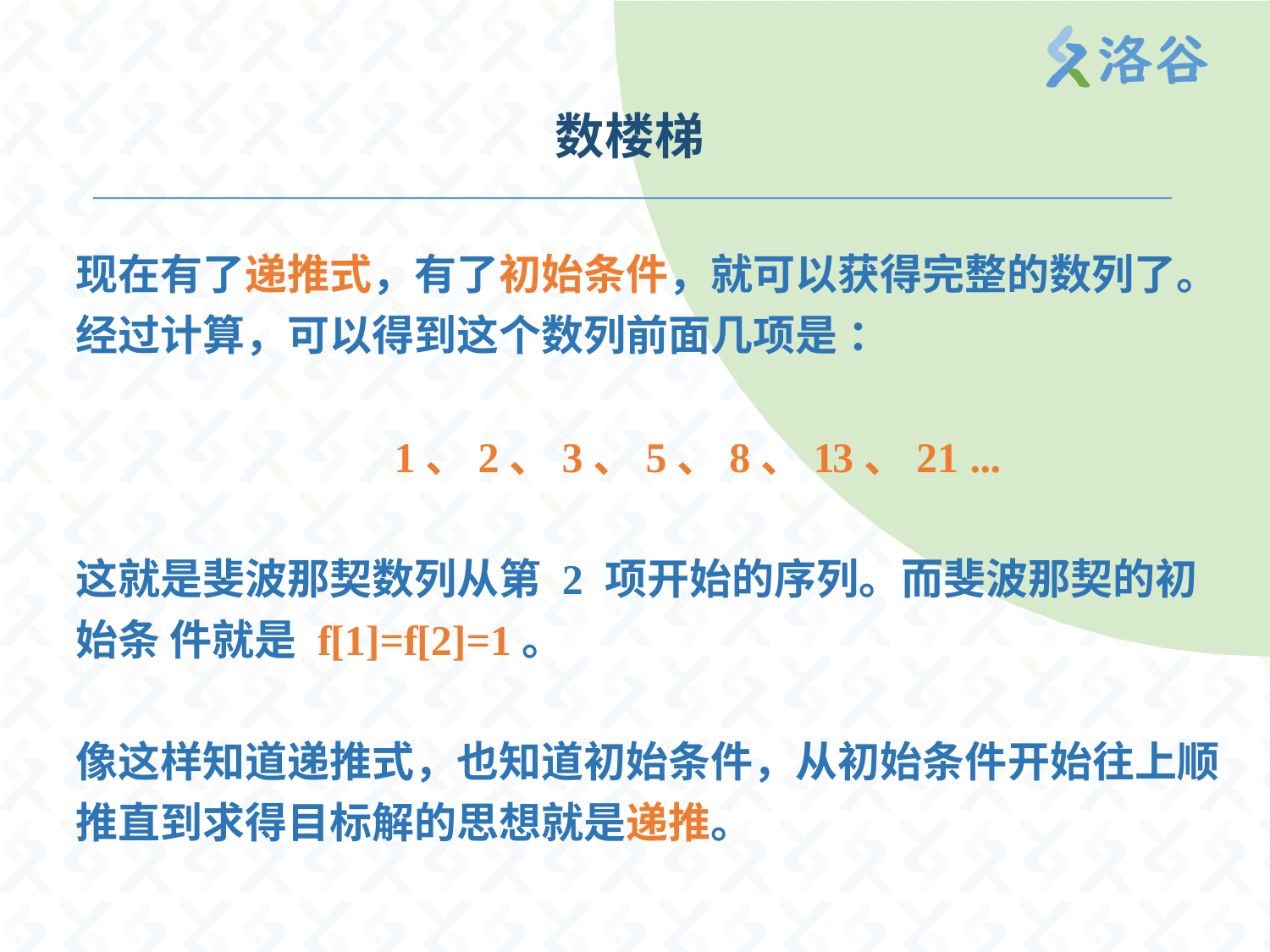

数楼梯

现在有了递推式，有了初始条件，就可以获得完整的数列了。经过计算，可以得到这个数列前面几项是 ：

1、2、3、5、8、13、21 ...

这就是斐波那契数列从第 2 项开始的序列。而斐波那契的初始条 件就是 f[1]=f[2]=1。

像这样知道递推式，也知道初始条件，从初始条件开始往上顺推直到求得目标解的思想就是递推。